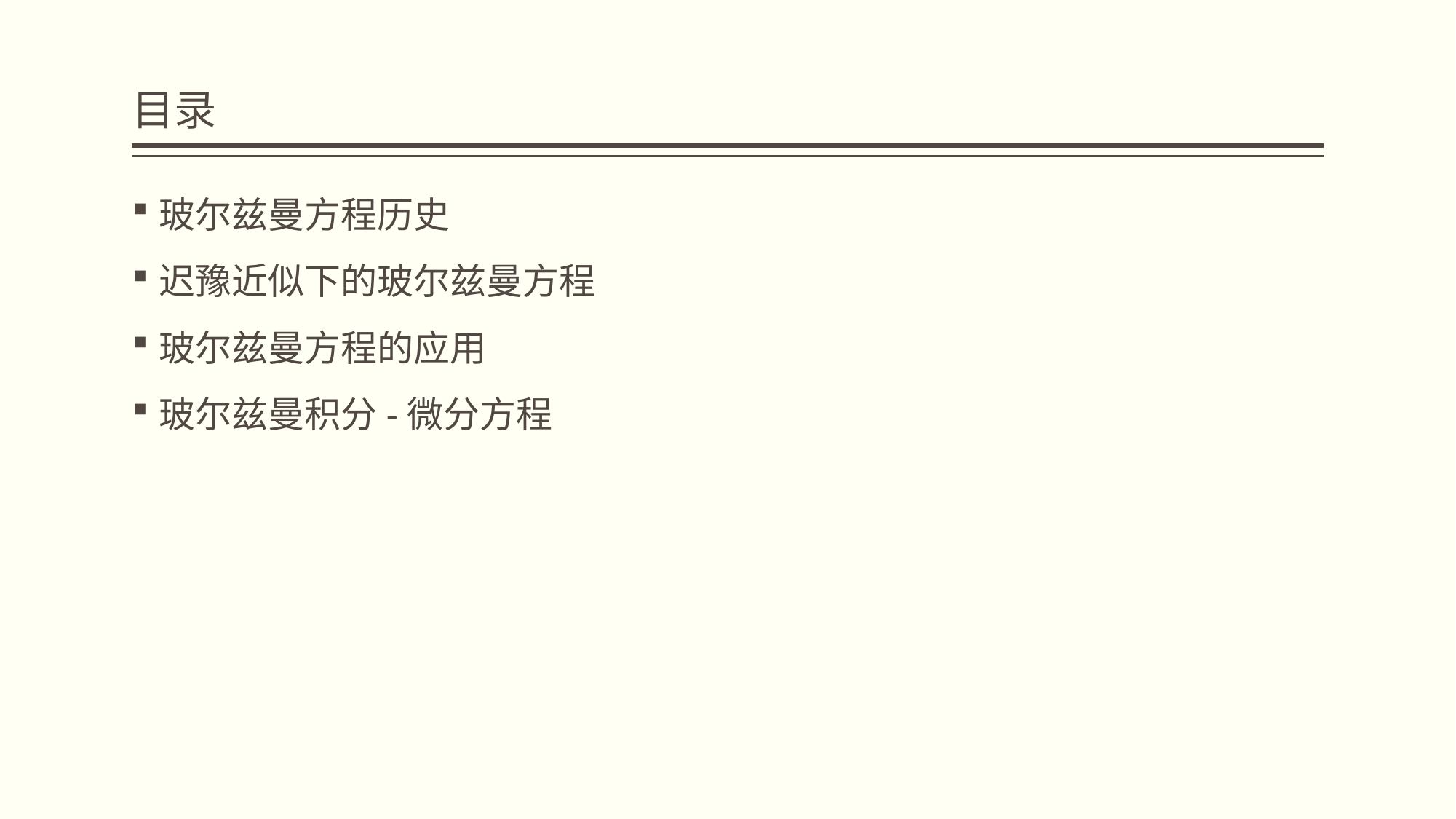

# 目录
玻尔兹曼方程历史
迟豫近似下的玻尔兹曼方程
玻尔兹曼方程的应用
玻尔兹曼积分-微分方程